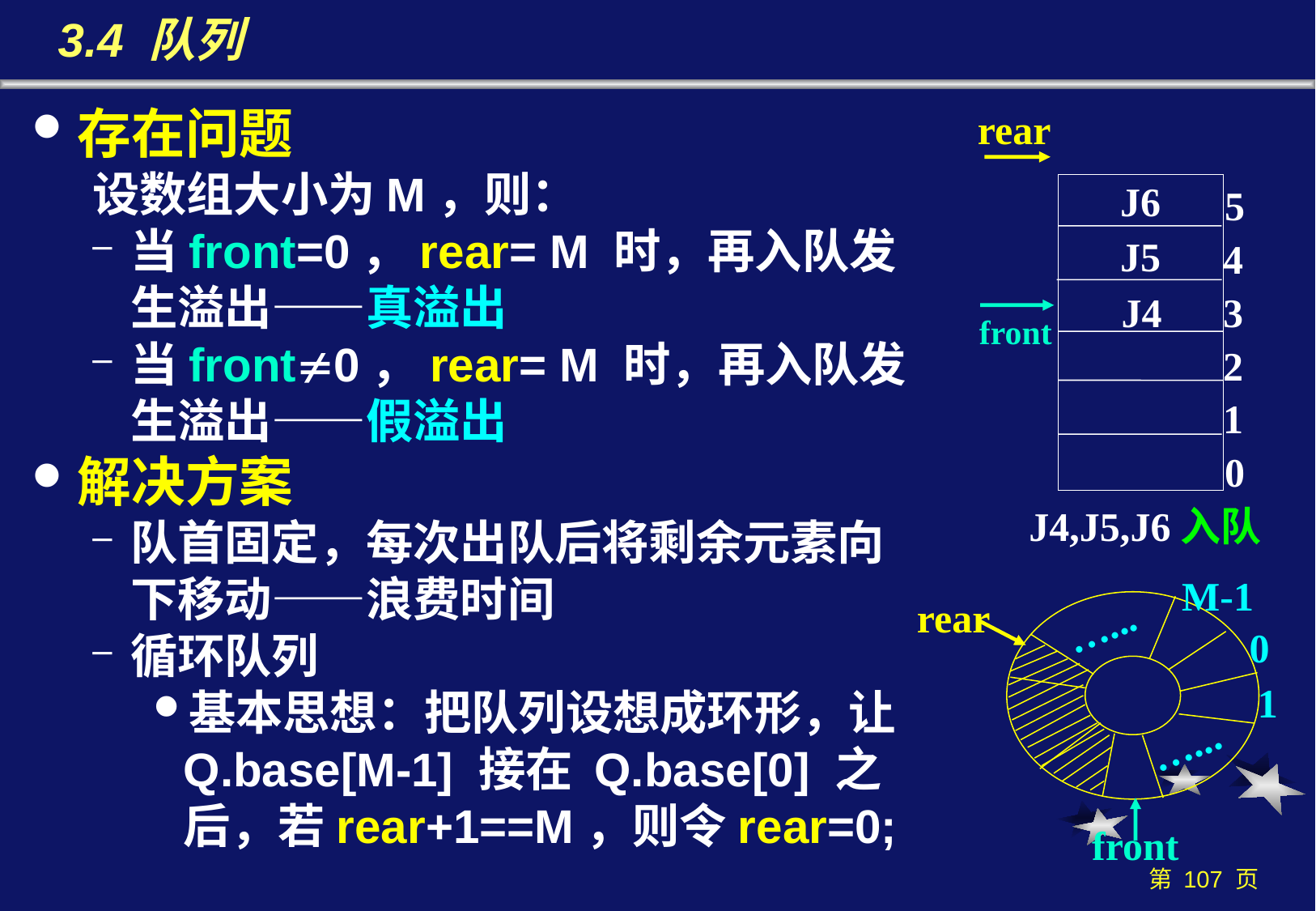

# 3.4 队列
存在问题
设数组大小为M，则：
当front=0，rear= M 时，再入队发生溢出——真溢出
当front≠0，rear= M 时，再入队发生溢出——假溢出
解决方案
队首固定，每次出队后将剩余元素向下移动——浪费时间
循环队列
基本思想：把队列设想成环形，让 Q.base[M-1] 接在 Q.base[0] 之后，若rear+1==M，则令rear=0;
rear

J6

5
4
3
2
1
0
J5
J4

front

J4,J5,J6入队
M-1
rear

…...

0

1

…...

front